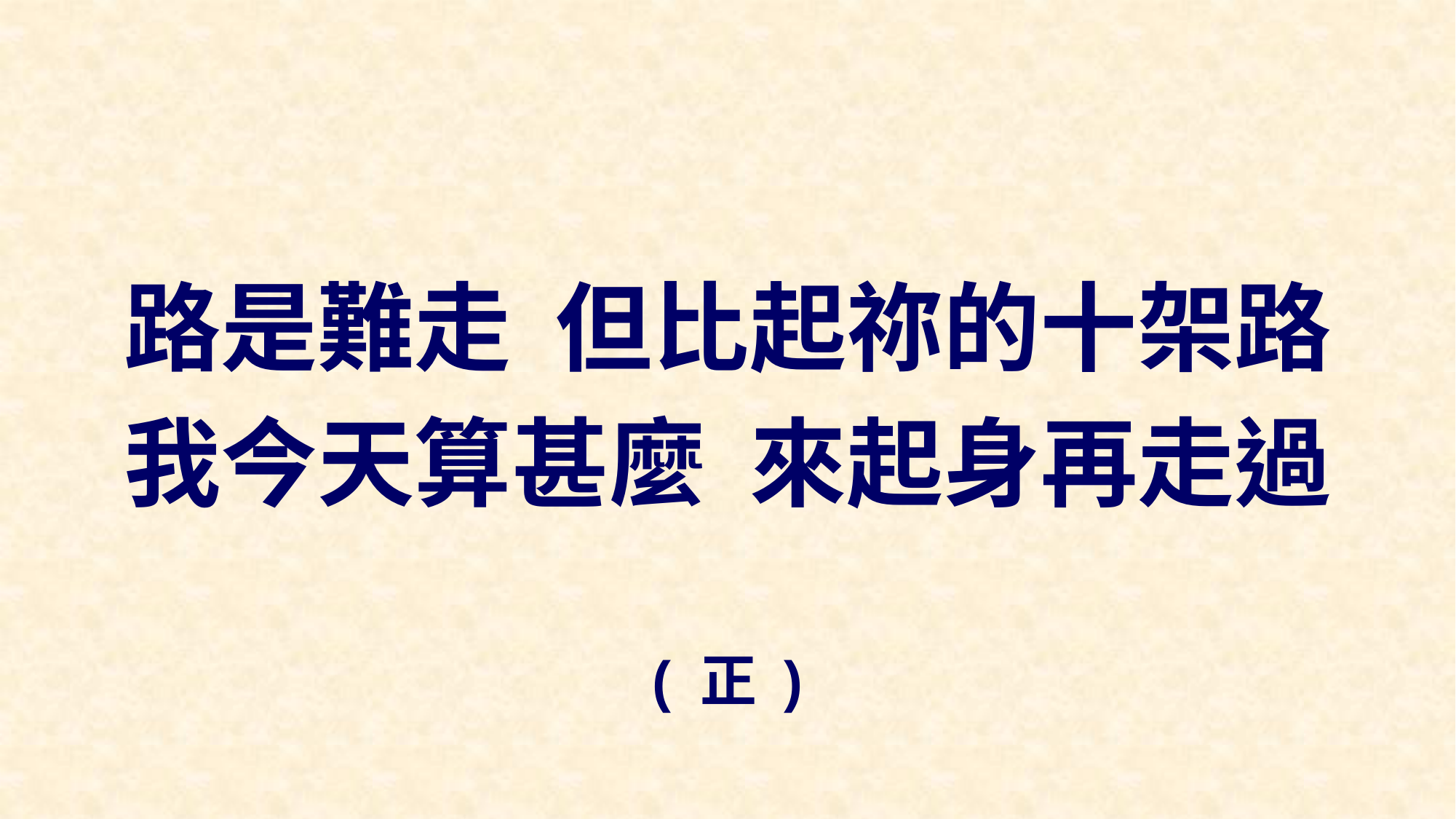

路是難走  但比起祢的十架路
我今天算甚麼  來起身再走過
( 正 )